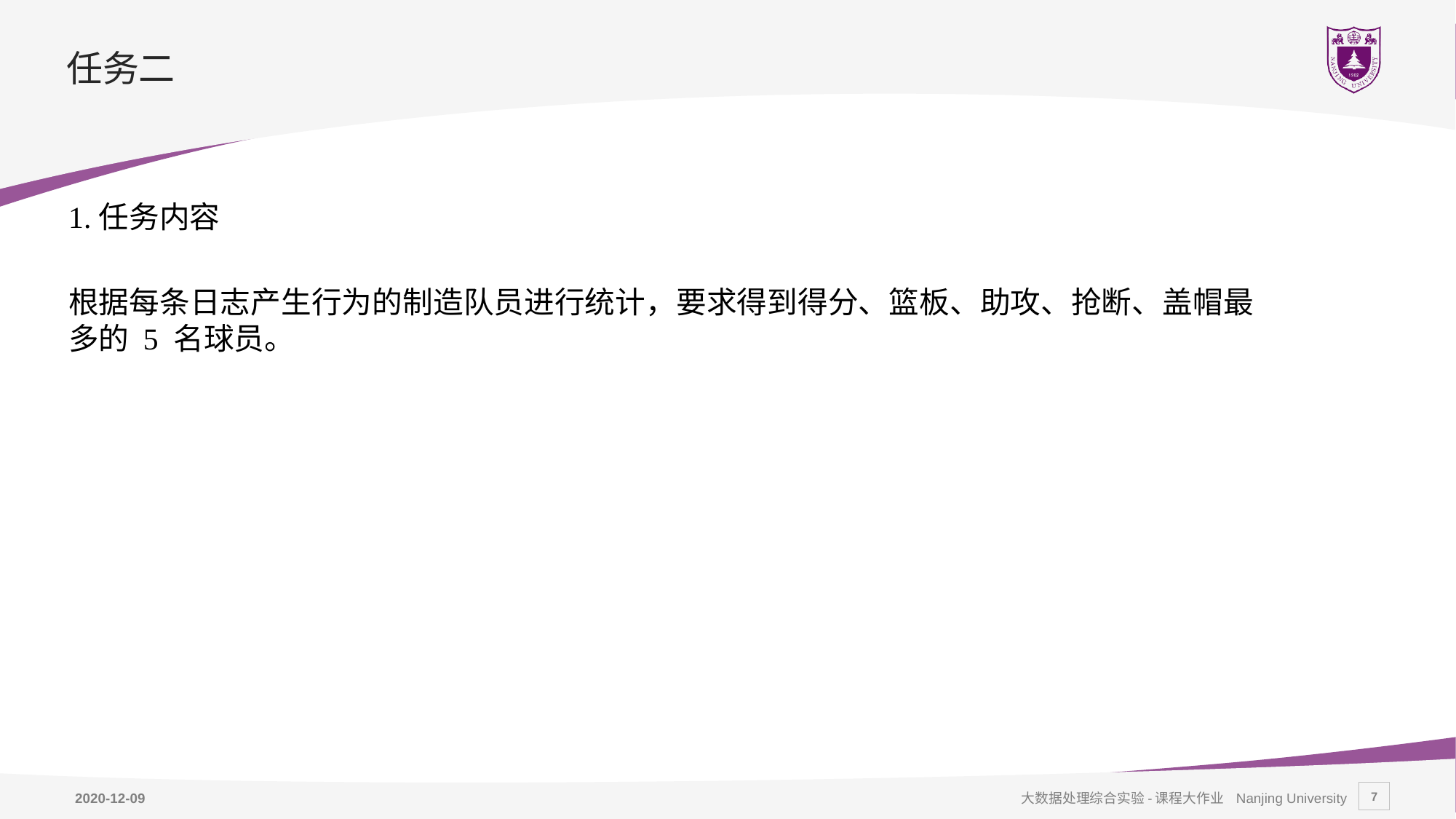

# 任务二
1.任务内容

根据每条日志产生行为的制造队员进行统计，要求得到得分、篮板、助攻、抢断、盖帽最多的 5 名球员。